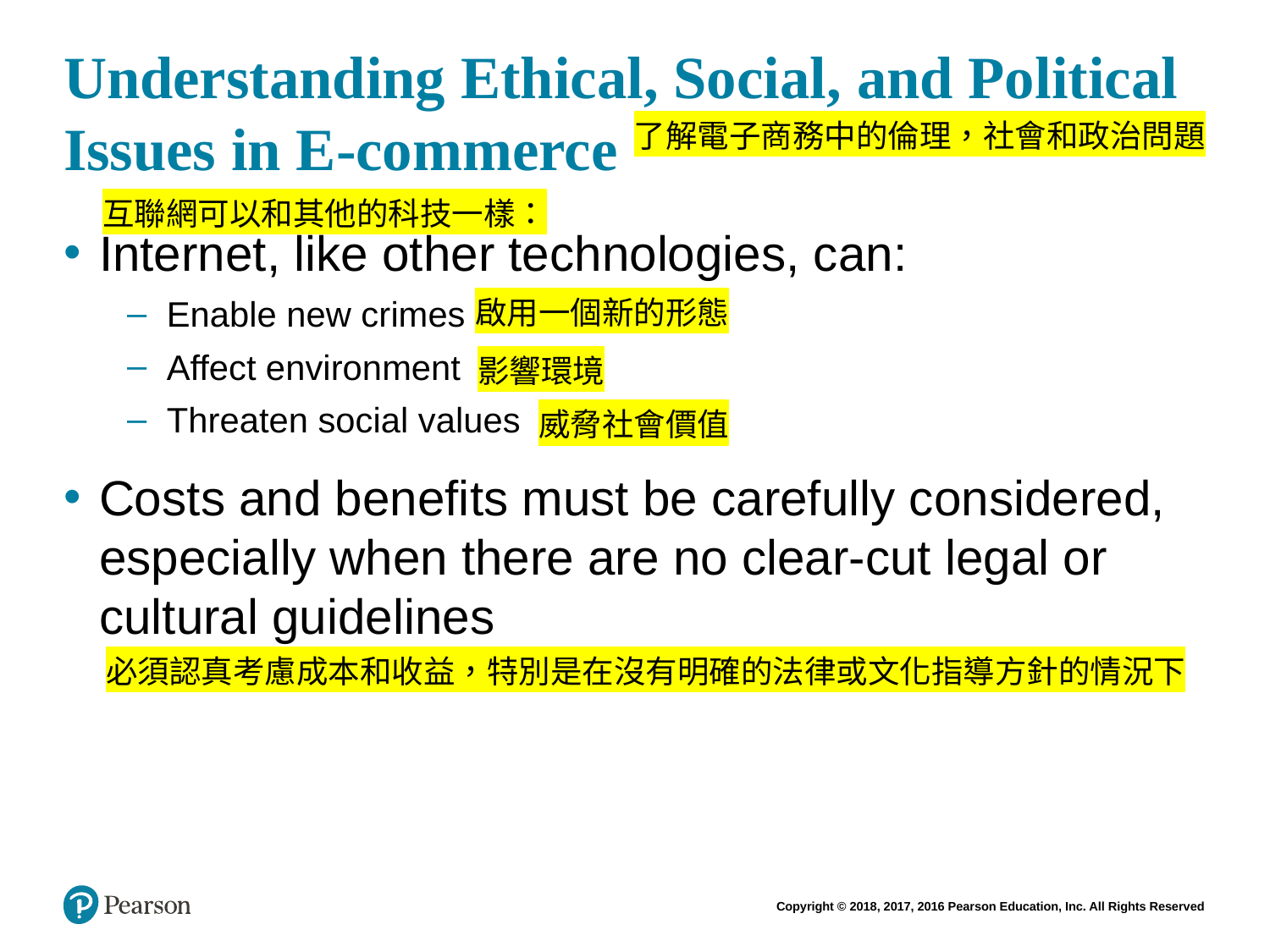

# Understanding Ethical, Social, and Political Issues in E-commerce
了解電子商務中的倫理，社會和政治問題
互聯網可以和其他的科技一樣：
Internet, like other technologies, can:
Enable new crimes
Affect environment
Threaten social values
Costs and benefits must be carefully considered, especially when there are no clear-cut legal or cultural guidelines
啟用一個新的形態
影響環境
威脅社會價值
必須認真考慮成本和收益，特別是在沒有明確的法律或文化指導方針的情況下